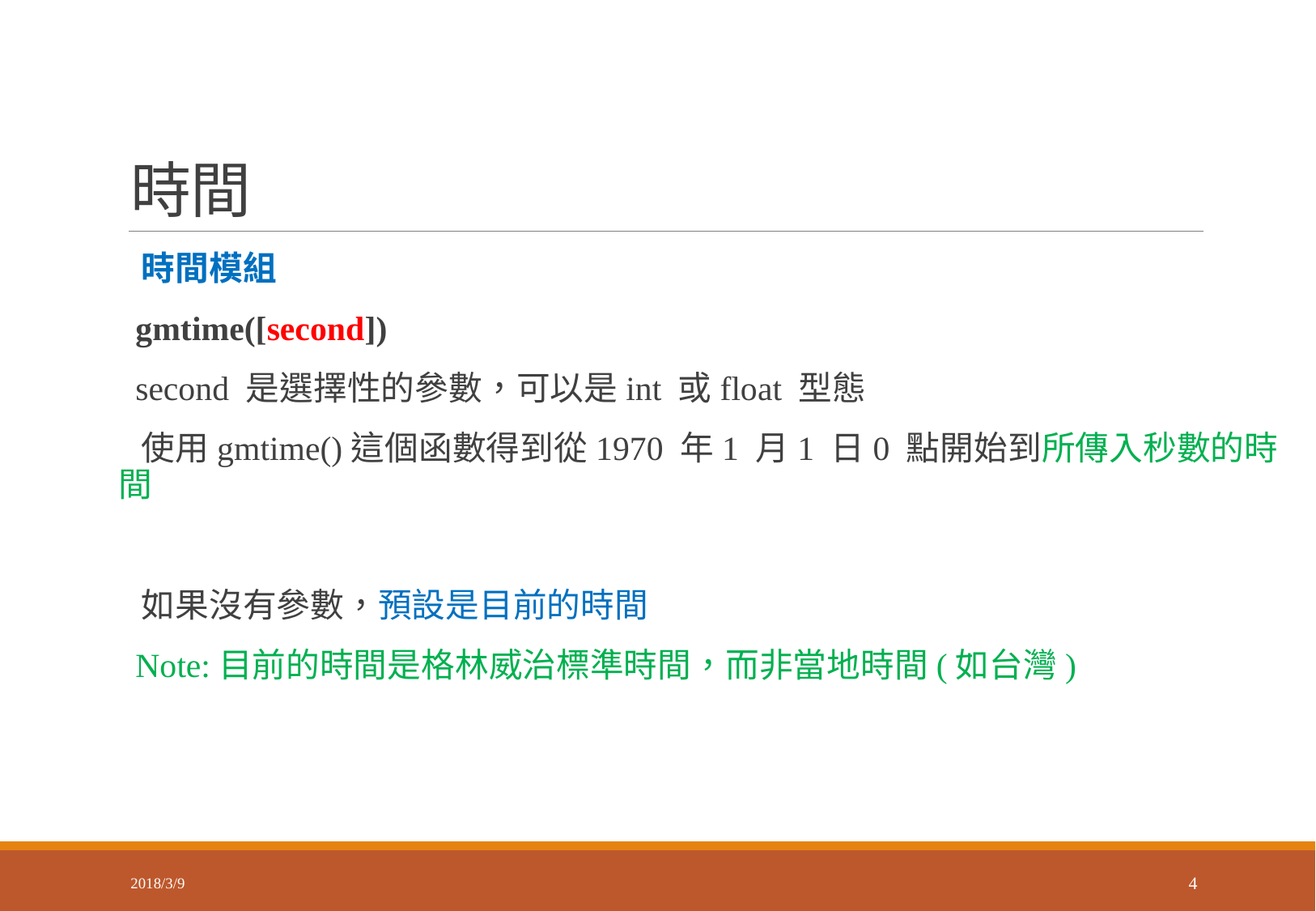

# 時間
  時間模組
  gmtime([second])
  second 是選擇性的參數，可以是int 或float 型態
  使用gmtime()這個函數得到從1970 年1 月1 日0 點開始到所傳入秒數的時間

  如果沒有參數，預設是目前的時間
  Note:目前的時間是格林威治標準時間，而非當地時間(如台灣)
2018/3/9
4